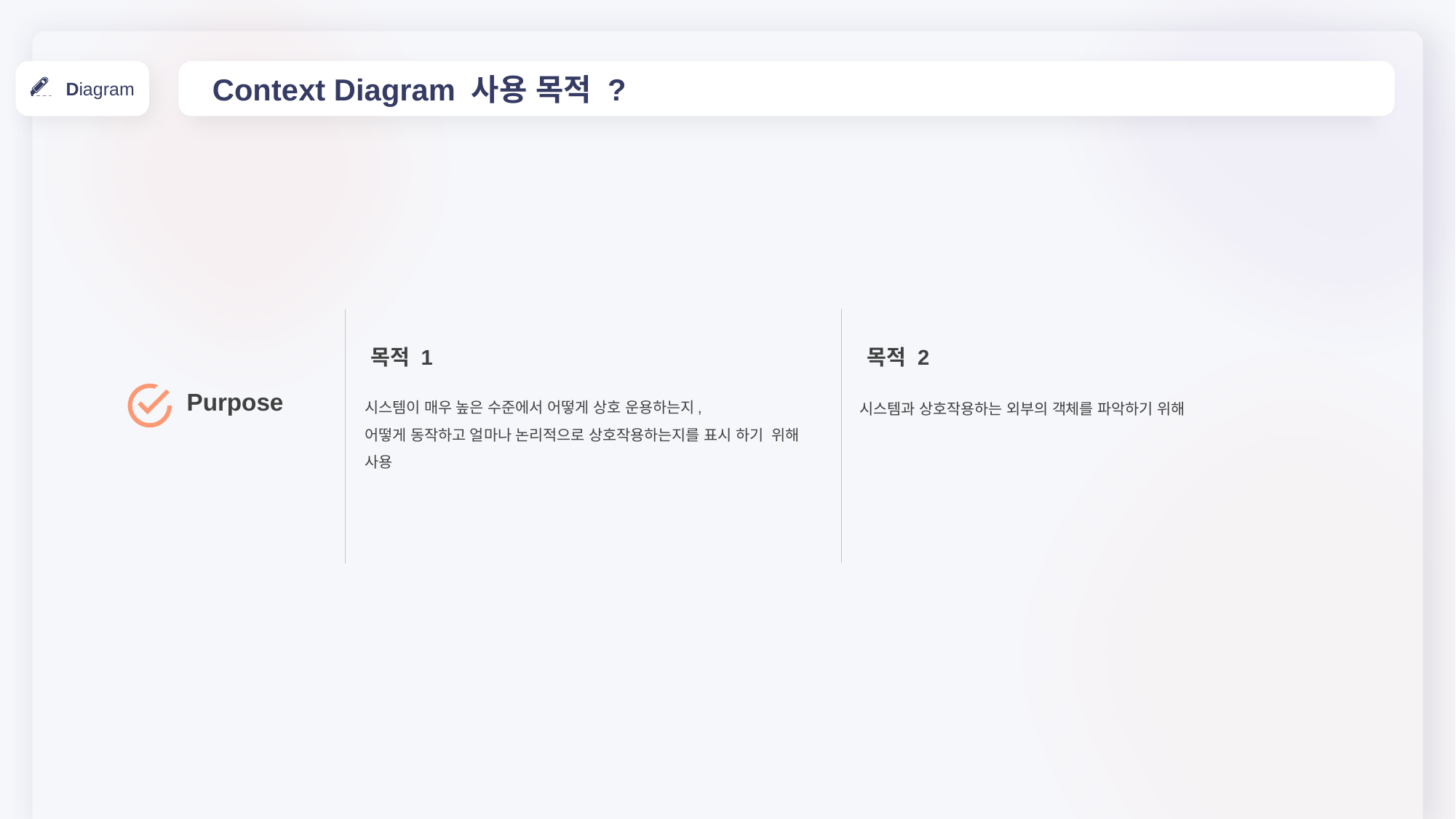

Context Diagram 사용 목적 ?
Diagram

목적 2
목적 1
Purpose

시스템이 매우 높은 수준에서 어떻게 상호 운용하는지,
어떻게 동작하고 얼마나 논리적으로 상호작용하는지를 표시 하기  위해 사용
시스템과 상호작용하는 외부의 객체를 파악하기 위해